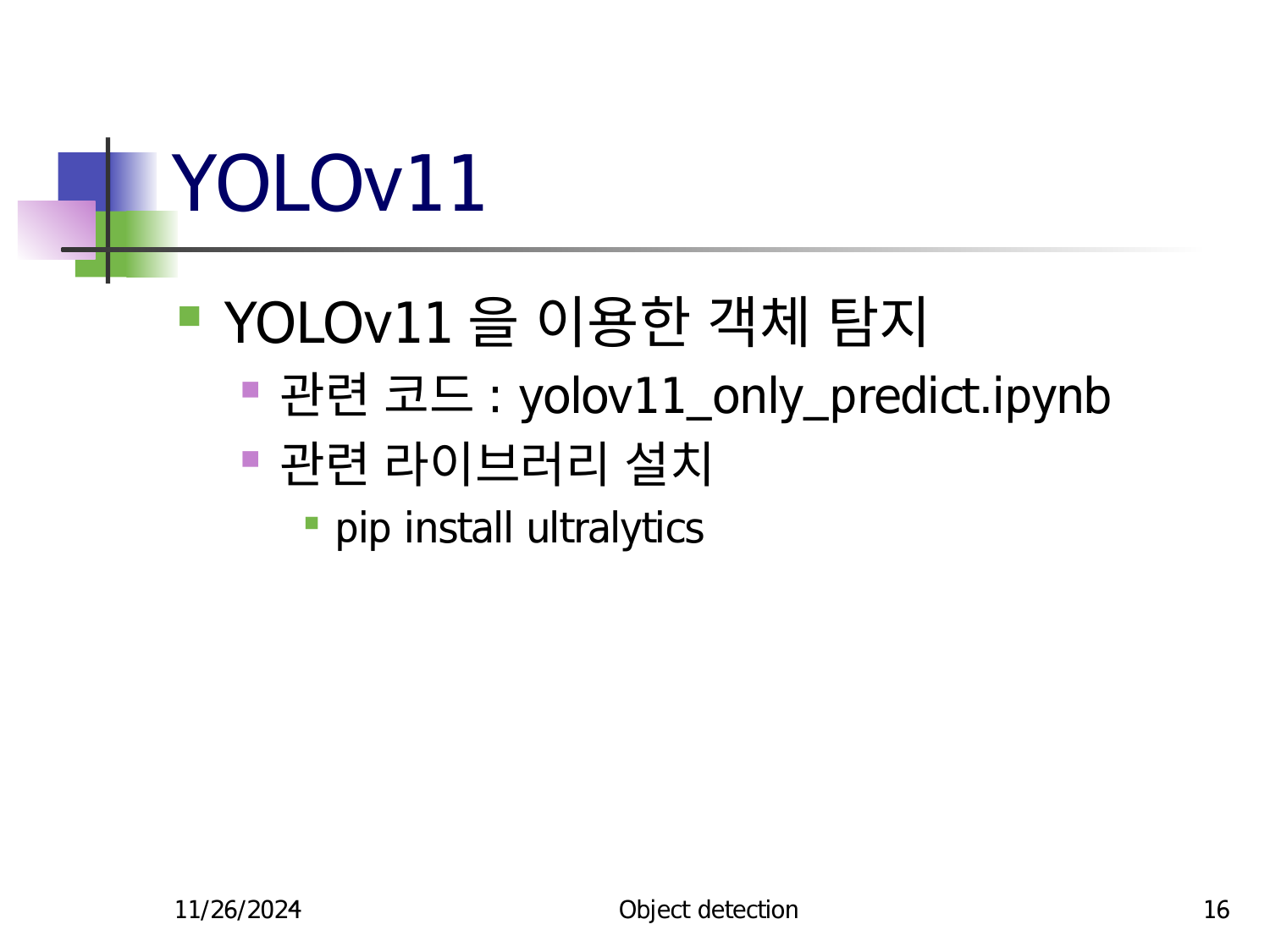

# YOLOv11
YOLOv11을 이용한 객체 탐지
관련 코드: yolov11_only_predict.ipynb
관련 라이브러리 설치
pip install ultralytics
11/26/2024
Object detection
16